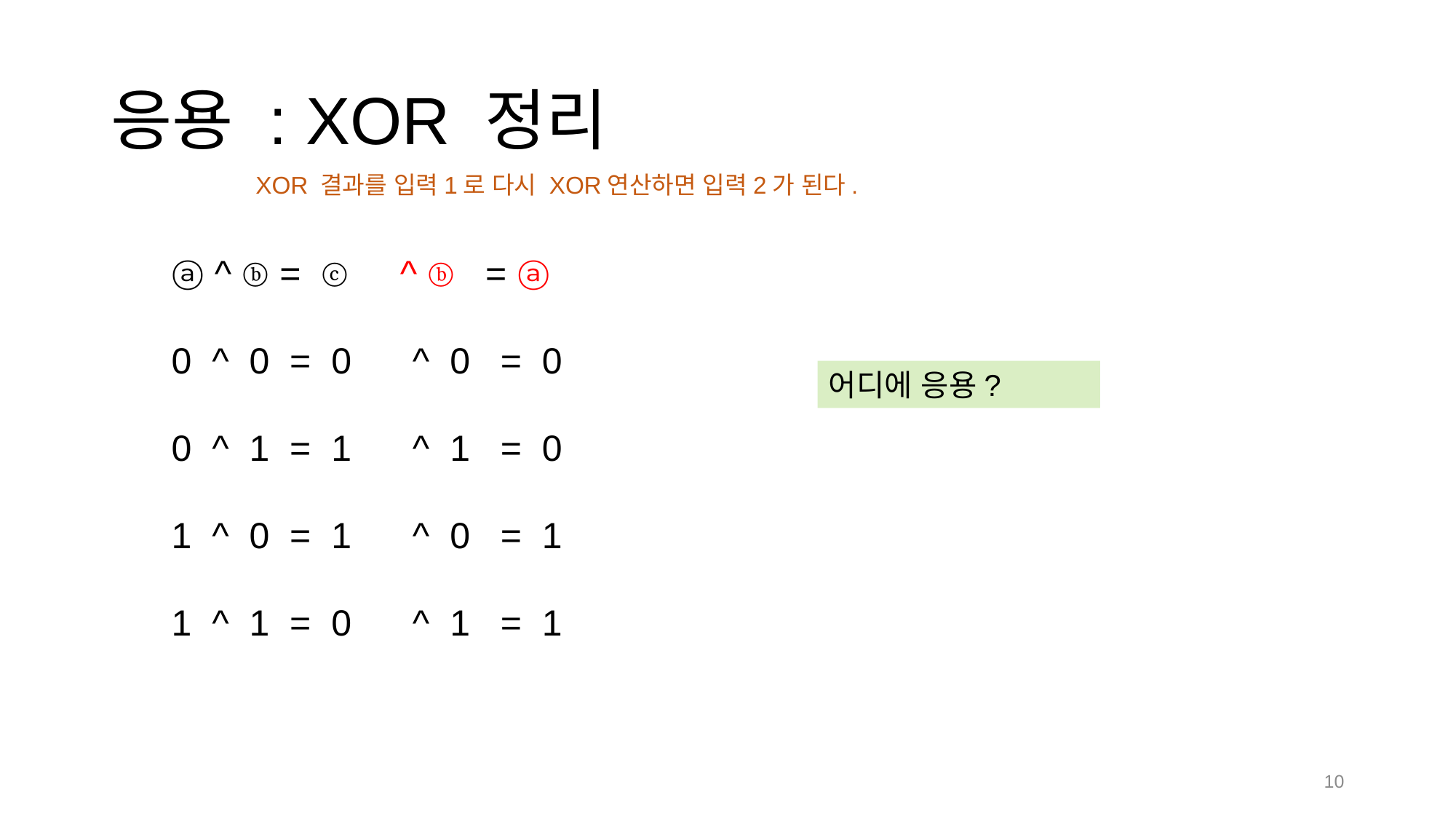

# 응용 : XOR 정리
XOR 결과를 입력1로 다시 XOR연산하면 입력2가 된다.
    ⓐ ^ ⓑ =  ⓒ     ^ ⓑ   = ⓐ

    0  ^  0  =  0      ^  0   =  0

    0  ^  1  =  1      ^  1   =  0

    1  ^  0  =  1      ^  0   =  1

    1  ^  1  =  0      ^  1   =  1
어디에 응용?
10